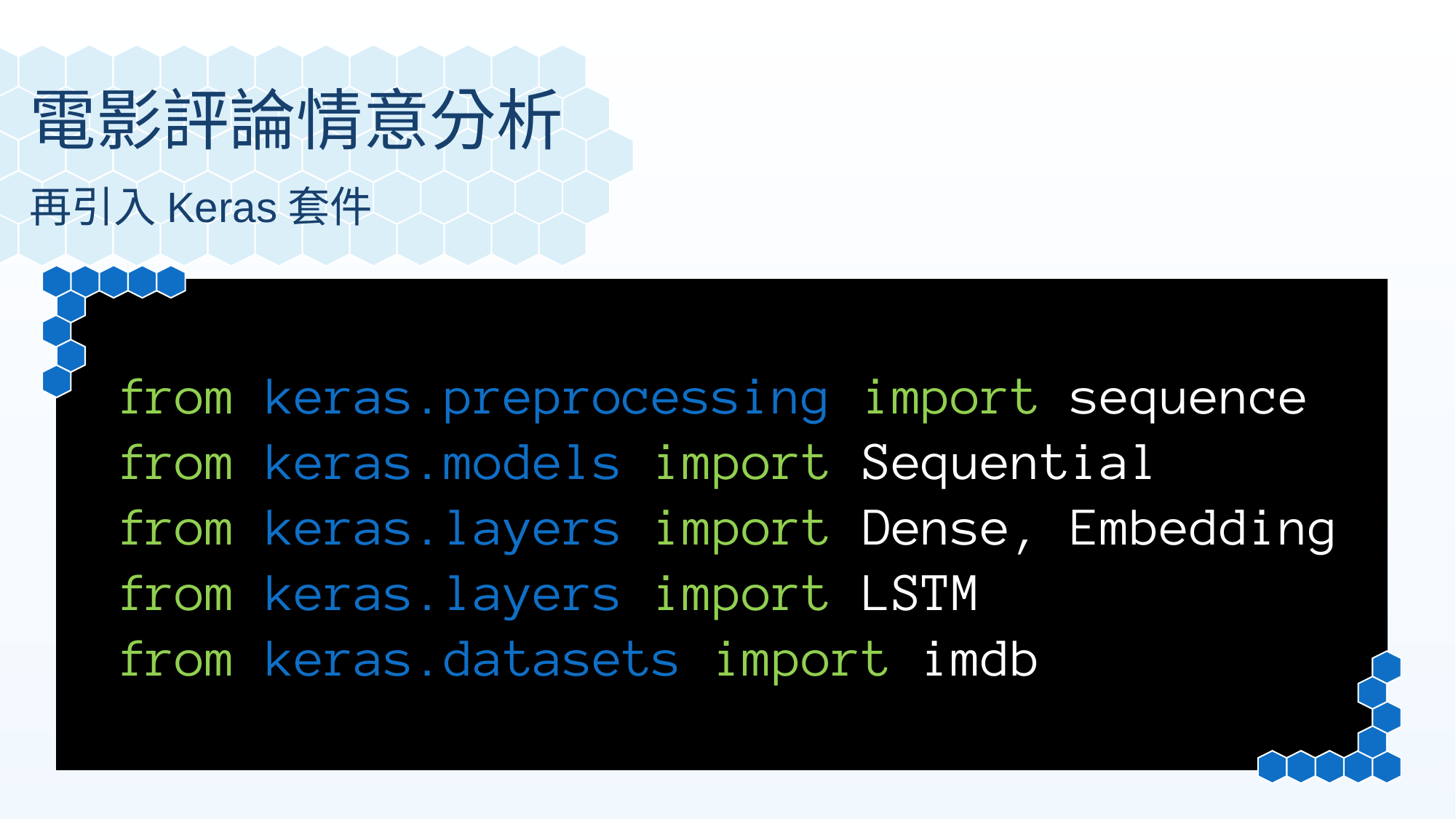

電影評論情意分析
再引入Keras套件

from keras.preprocessing import sequence
from keras.models import Sequential
from keras.layers import Dense, Embedding
from keras.layers import LSTM
from keras.datasets import imdb